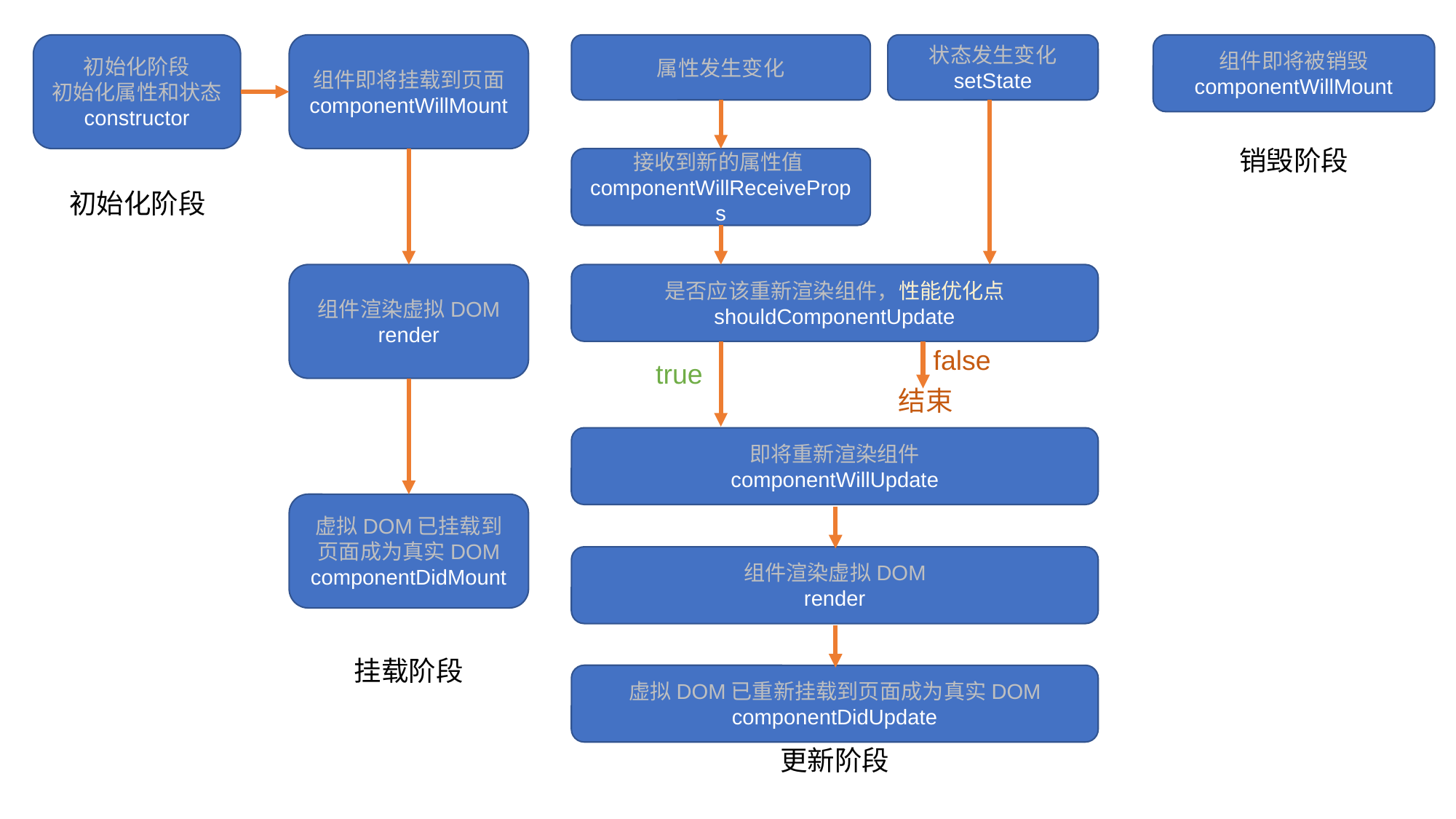

初始化阶段
初始化属性和状态
constructor
组件即将挂载到页面
componentWillMount
属性发生变化
状态发生变化
setState
组件即将被销毁
componentWillMount
销毁阶段
接收到新的属性值componentWillReceiveProps
初始化阶段
组件渲染虚拟DOM
render
是否应该重新渲染组件，性能优化点
shouldComponentUpdate
false
true
结束
即将重新渲染组件
componentWillUpdate
虚拟DOM已挂载到页面成为真实DOM
componentDidMount
组件渲染虚拟DOM
render
挂载阶段
虚拟DOM已重新挂载到页面成为真实DOM
componentDidUpdate
更新阶段